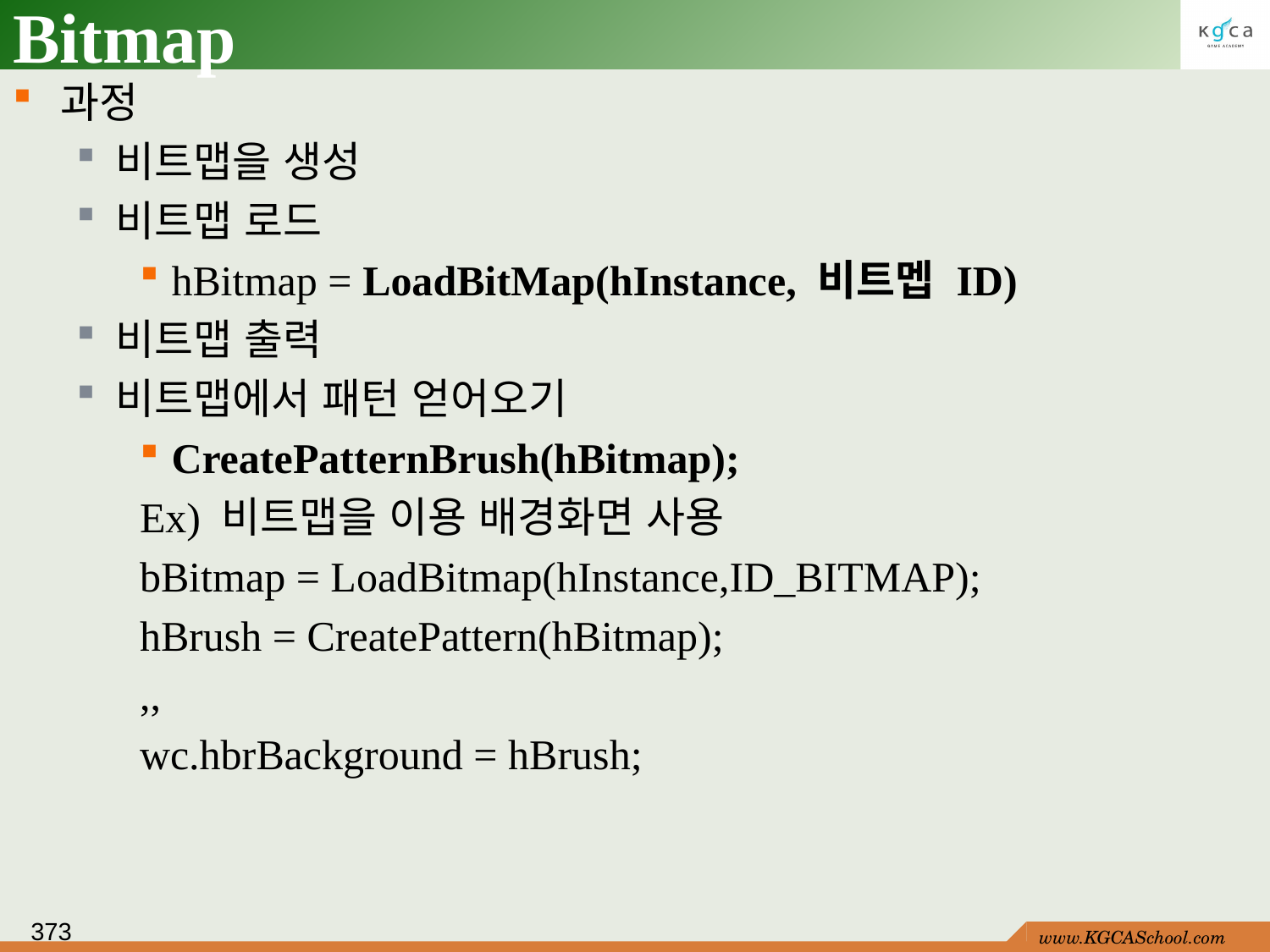

# Bitmap
과정
비트맵을 생성
비트맵 로드
hBitmap = LoadBitMap(hInstance, 비트멥 ID)
비트맵 출력
비트맵에서 패턴 얻어오기
CreatePatternBrush(hBitmap);
Ex) 비트맵을 이용 배경화면 사용
bBitmap = LoadBitmap(hInstance,ID_BITMAP);
hBrush = CreatePattern(hBitmap);
,,
wc.hbrBackground = hBrush;

373